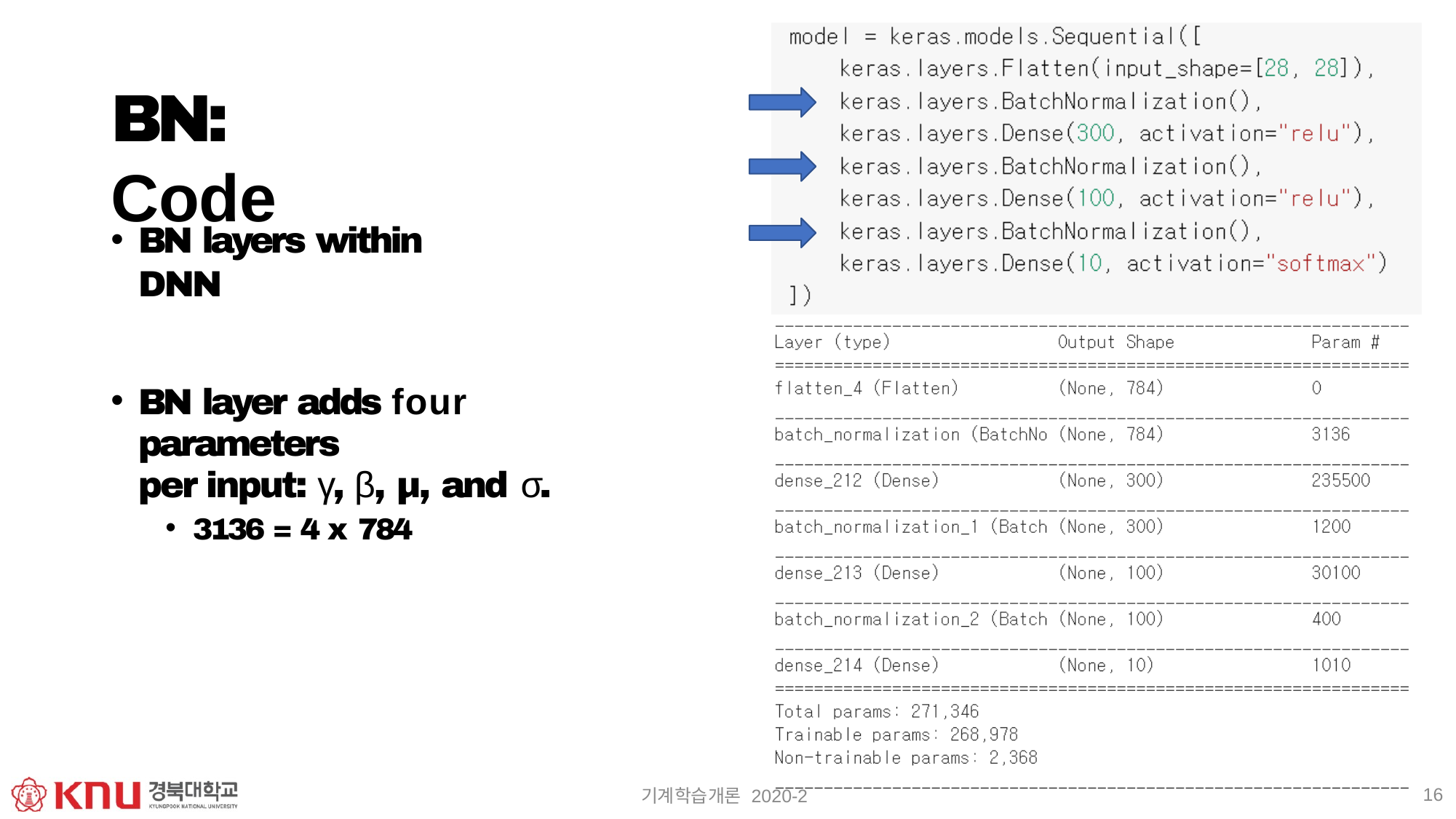

# BN: Code
BN layers within DNN
BN layer adds four parameters
per input: γ, β, μ, and σ.
3136 = 4 x 784
16
기계학습개론 2020-2